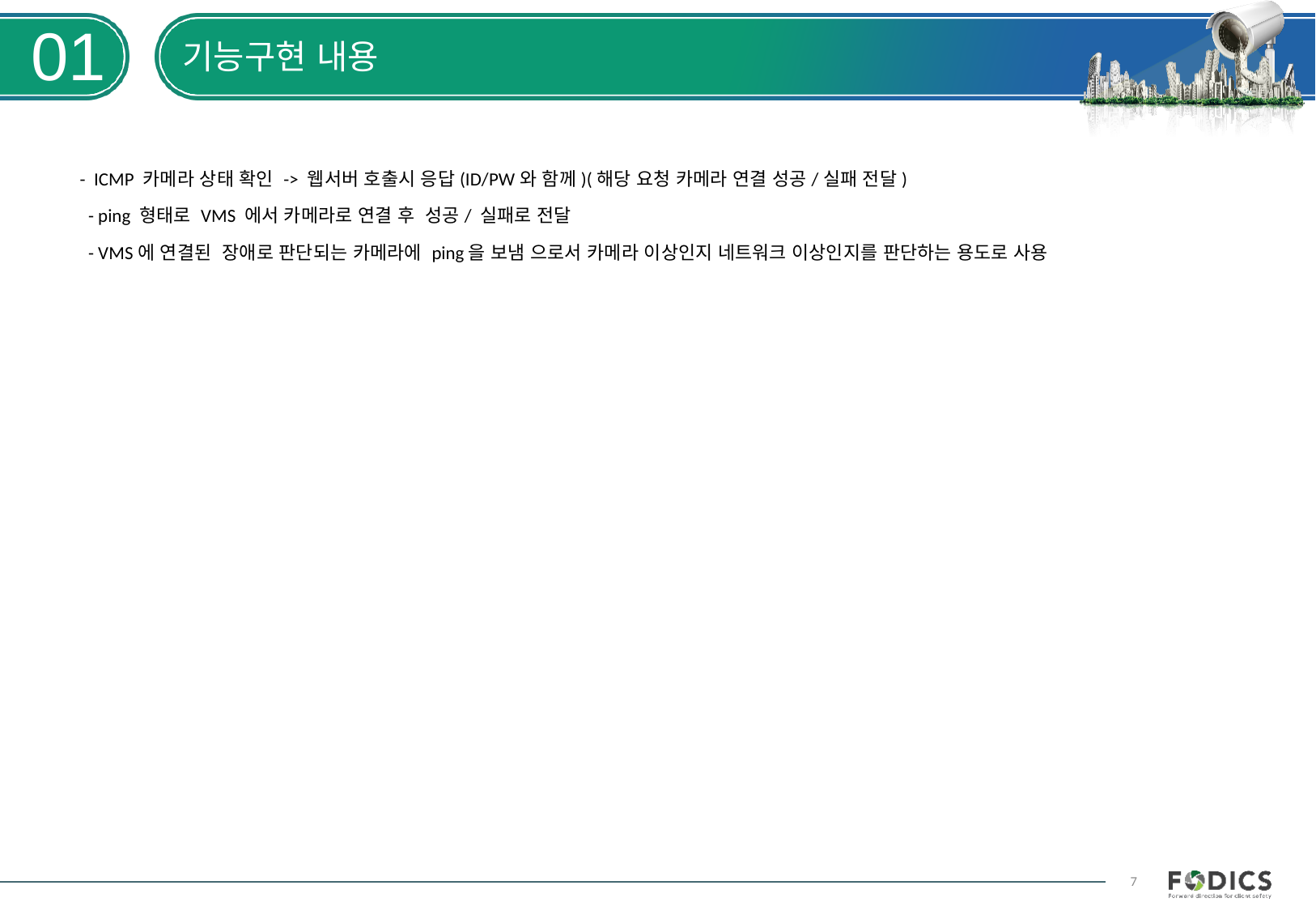

01
# 기능구현 내용

-  ICMP 카메라 상태 확인 -> 웹서버 호출시 응답(ID/PW와 함께)(해당 요청 카메라 연결 성공/실패 전달)
  - ping 형태로 VMS 에서 카메라로 연결 후  성공/ 실패로 전달
  - VMS에 연결된  장애로 판단되는 카메라에 ping을 보냄 으로서 카메라 이상인지 네트워크 이상인지를 판단하는 용도로 사용

7